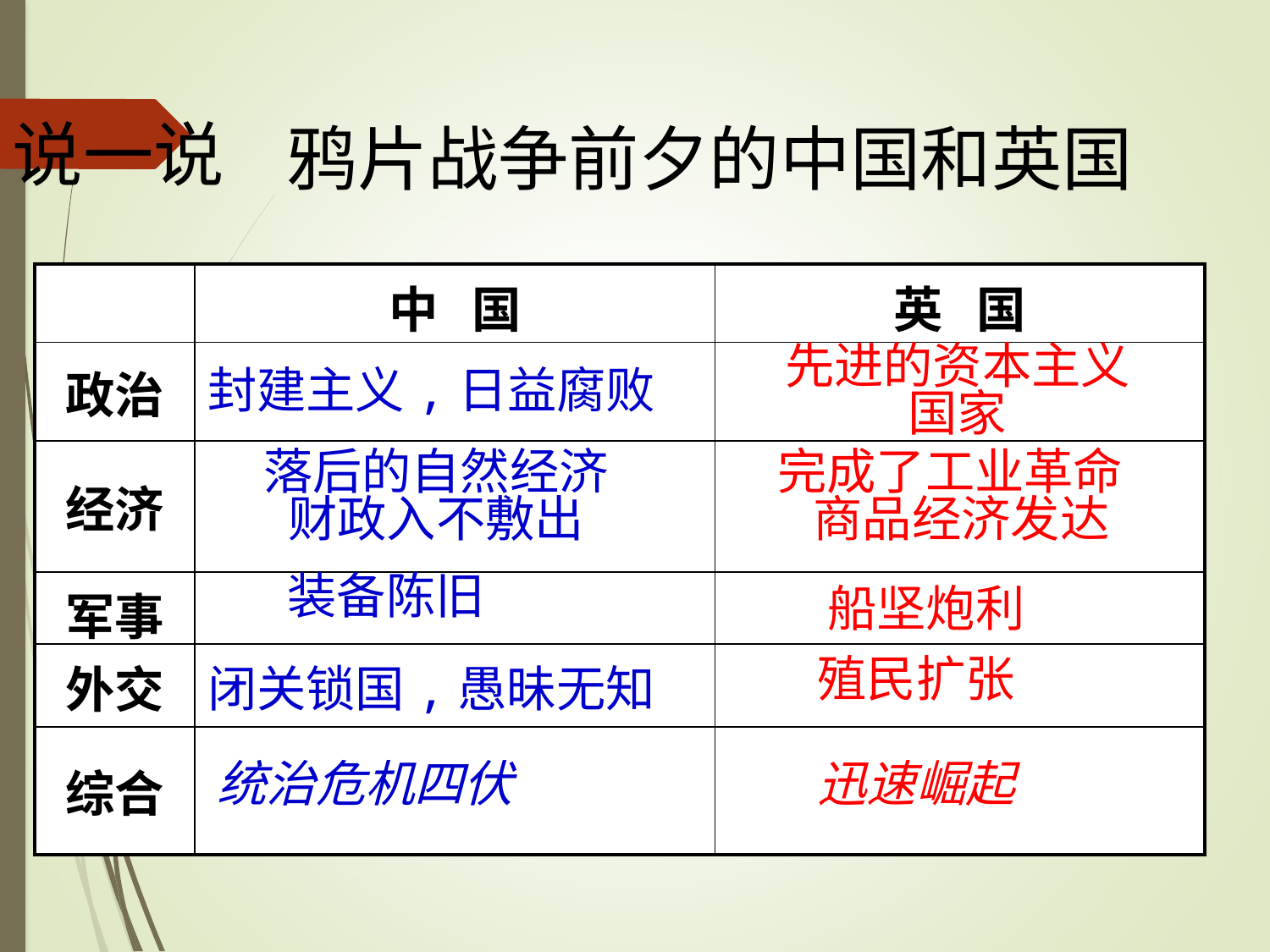

鸦片战争前夕的中国和英国
说一说
|  | 中 国 | 英 国 |
| --- | --- | --- |
| 政治 |  |  |
| 经济 |  |  |
| 军事 |  |  |
| 外交 |  |  |
| 综合 |  |  |
先进的资本主义
国家
封建主义,日益腐败
落后的自然经济
财政入不敷出
完成了工业革命
 商品经济发达
装备陈旧
船坚炮利
殖民扩张
闭关锁国,愚昧无知
统治危机四伏
迅速崛起